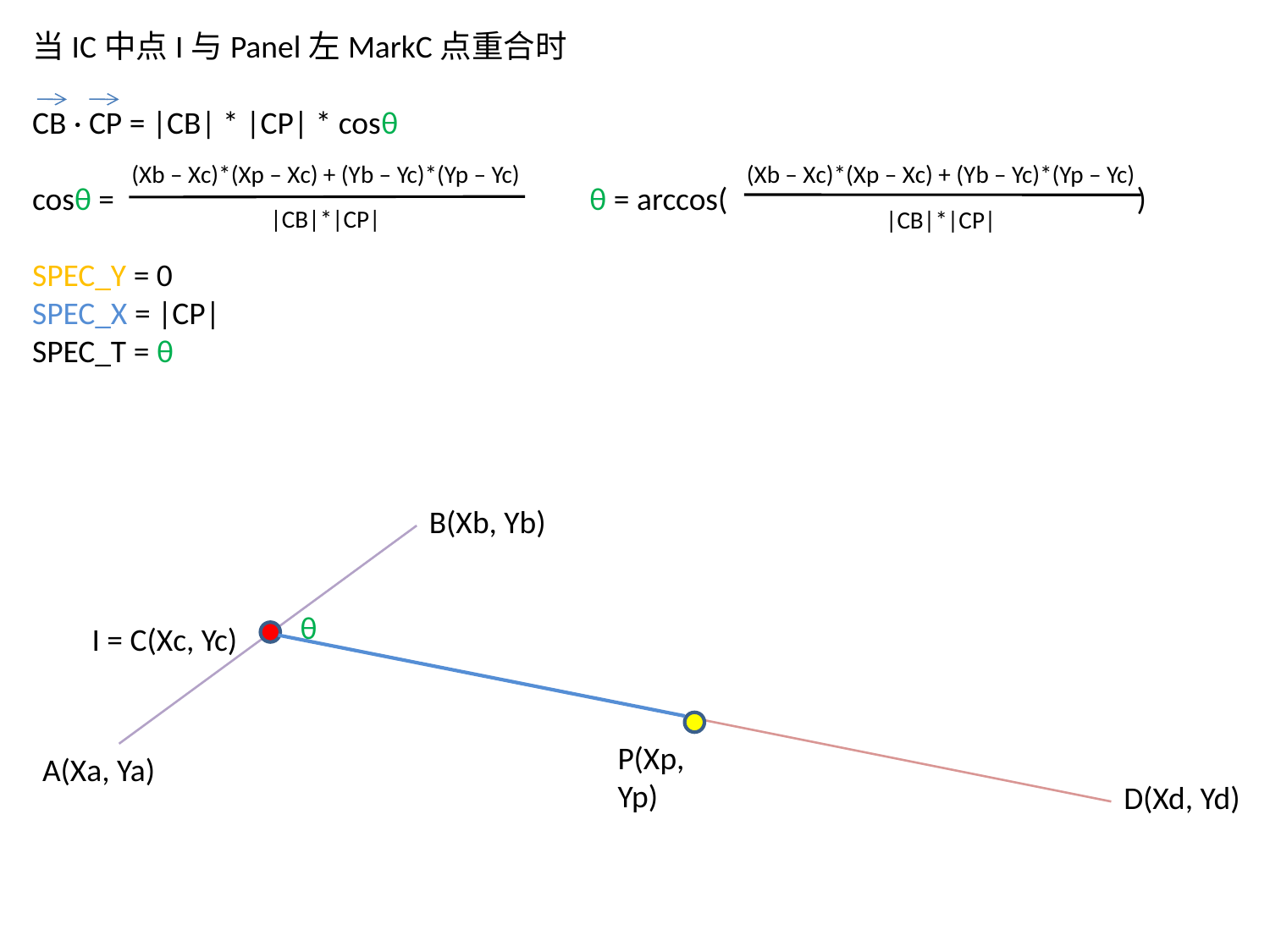

当IC中点I与Panel左MarkC点重合时

CB · CP = |CB| * |CP| * cosθ

cosθ =                                                                  θ = arccos(                                                         )

SPEC_Y = 0
SPEC_X = |CP|
SPEC_T = θ
(Xb – Xc)*(Xp – Xc) + (Yb – Yc)*(Yp – Yc)
(Xb – Xc)*(Xp – Xc) + (Yb – Yc)*(Yp – Yc)
|CB|*|CP|
|CB|*|CP|
B(Xb, Yb)
θ
I = C(Xc, Yc)

P(Xp, Yp)
A(Xa, Ya)
D(Xd, Yd)